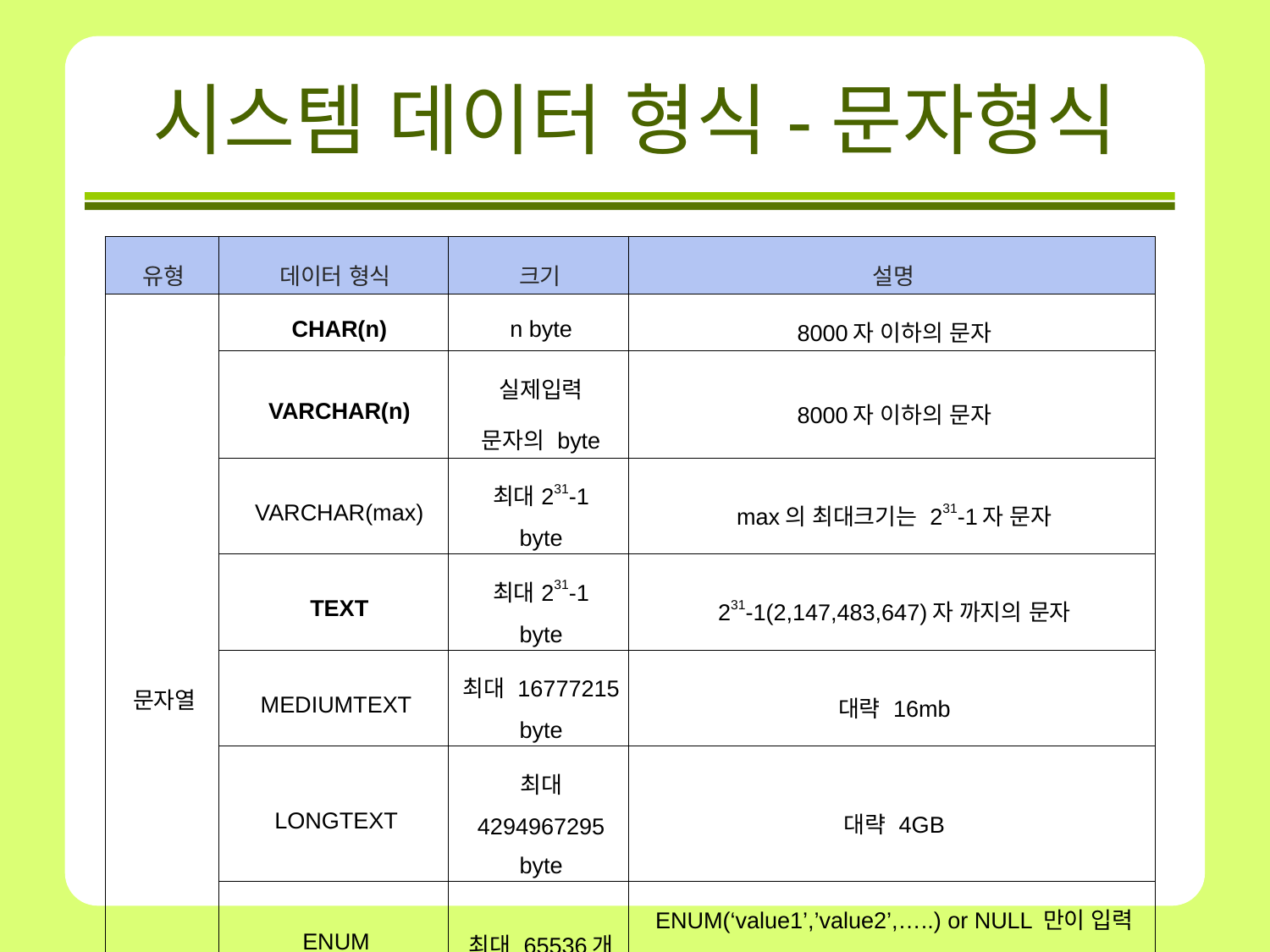

# 시스템 데이터 형식-문자형식
| 유형 | 데이터 형식 | 크기 | 설명 |
| --- | --- | --- | --- |
| 문자열 | CHAR(n) | n byte | 8000자 이하의 문자 |
|  | VARCHAR(n) | 실제입력 문자의 byte | 8000자 이하의 문자 |
|  | VARCHAR(max) | 최대231-1 byte | max의 최대크기는 231-1자 문자 |
|  | TEXT | 최대231-1 byte | 231-1(2,147,483,647)자 까지의 문자 |
|  | MEDIUMTEXT | 최대 16777215 byte | 대략 16mb |
|  | LONGTEXT | 최대 4294967295 byte | 대략 4GB |
|  | ENUM | 최대 65536개 | ENUM(‘value1’,’value2’,…..) or NULL 만이 입력 가능 |
|  | SET | 최대 64개 | SET(‘value1’,’value2’,…..) or NULL 만이 입력 가능 |